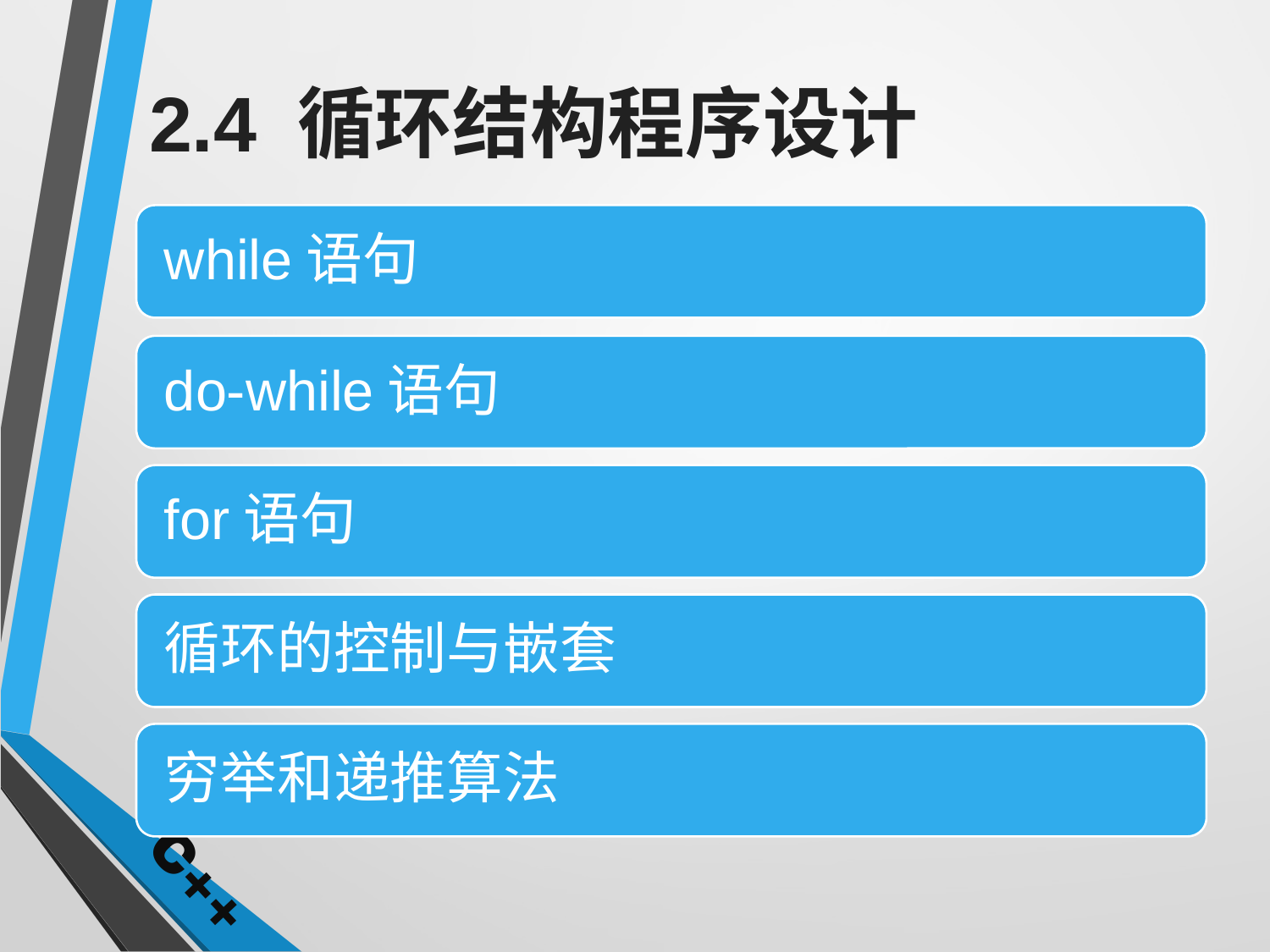

# 2.4 循环结构程序设计
while语句
do-while语句
for语句
循环的控制与嵌套
穷举和递推算法